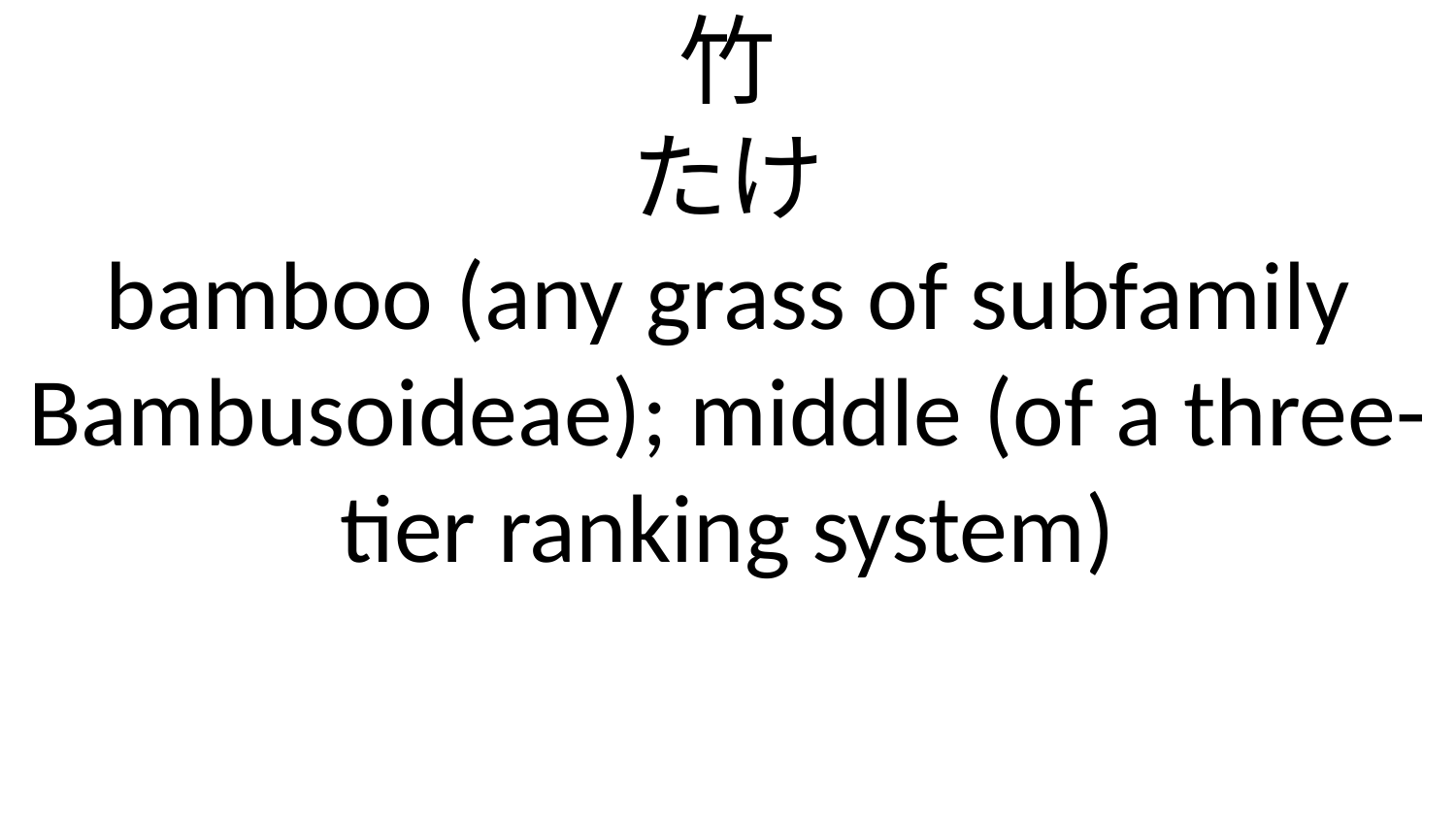

竹
たけ
bamboo (any grass of subfamily Bambusoideae); middle (of a three-tier ranking system)